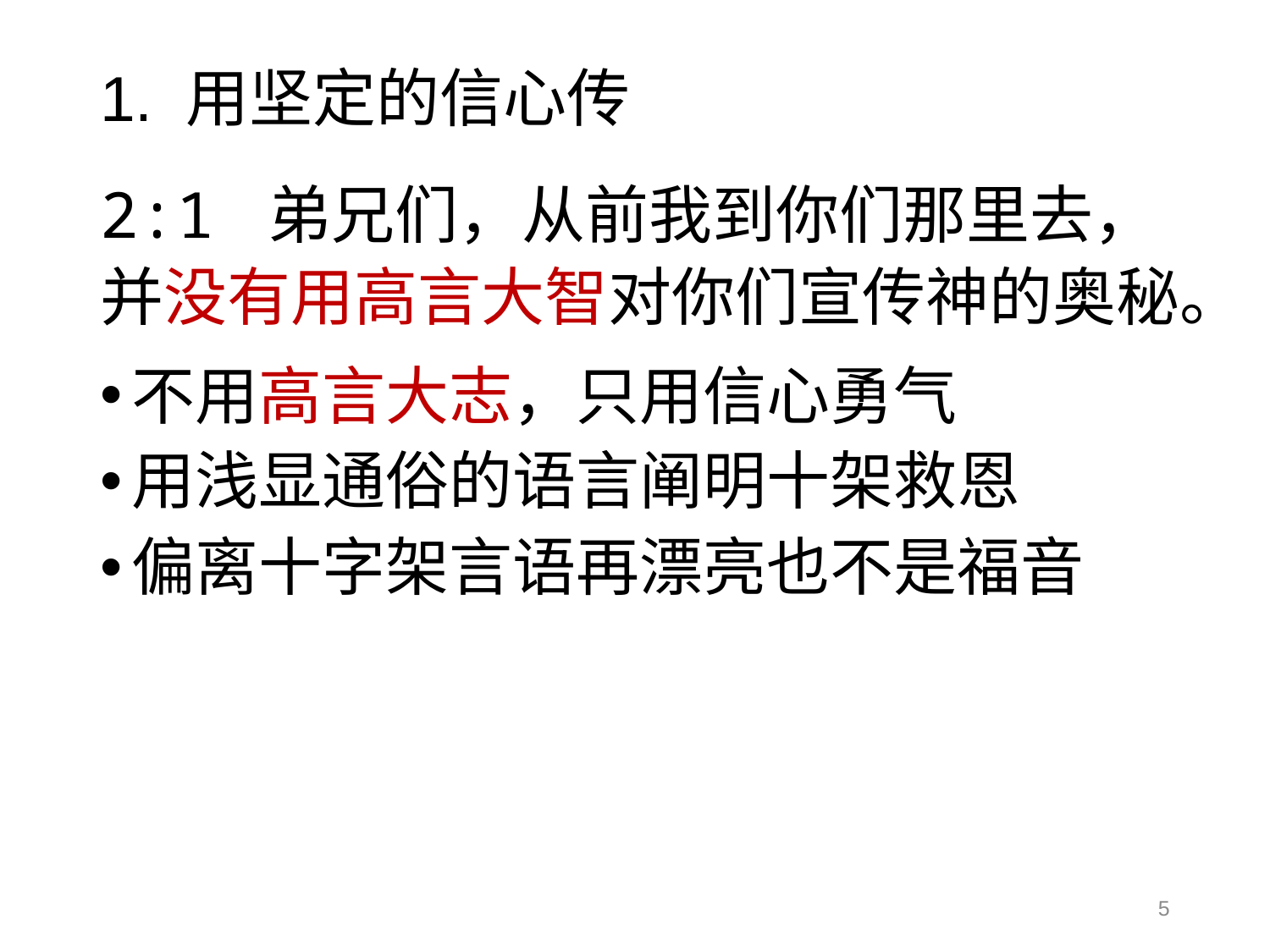

# 1. 用坚定的信心传
2:1 弟兄们，从前我到你们那里去，并没有用高言大智对你们宣传神的奥秘。
不用高言大志，只用信心勇气
用浅显通俗的语言阐明十架救恩
偏离十字架言语再漂亮也不是福音
5